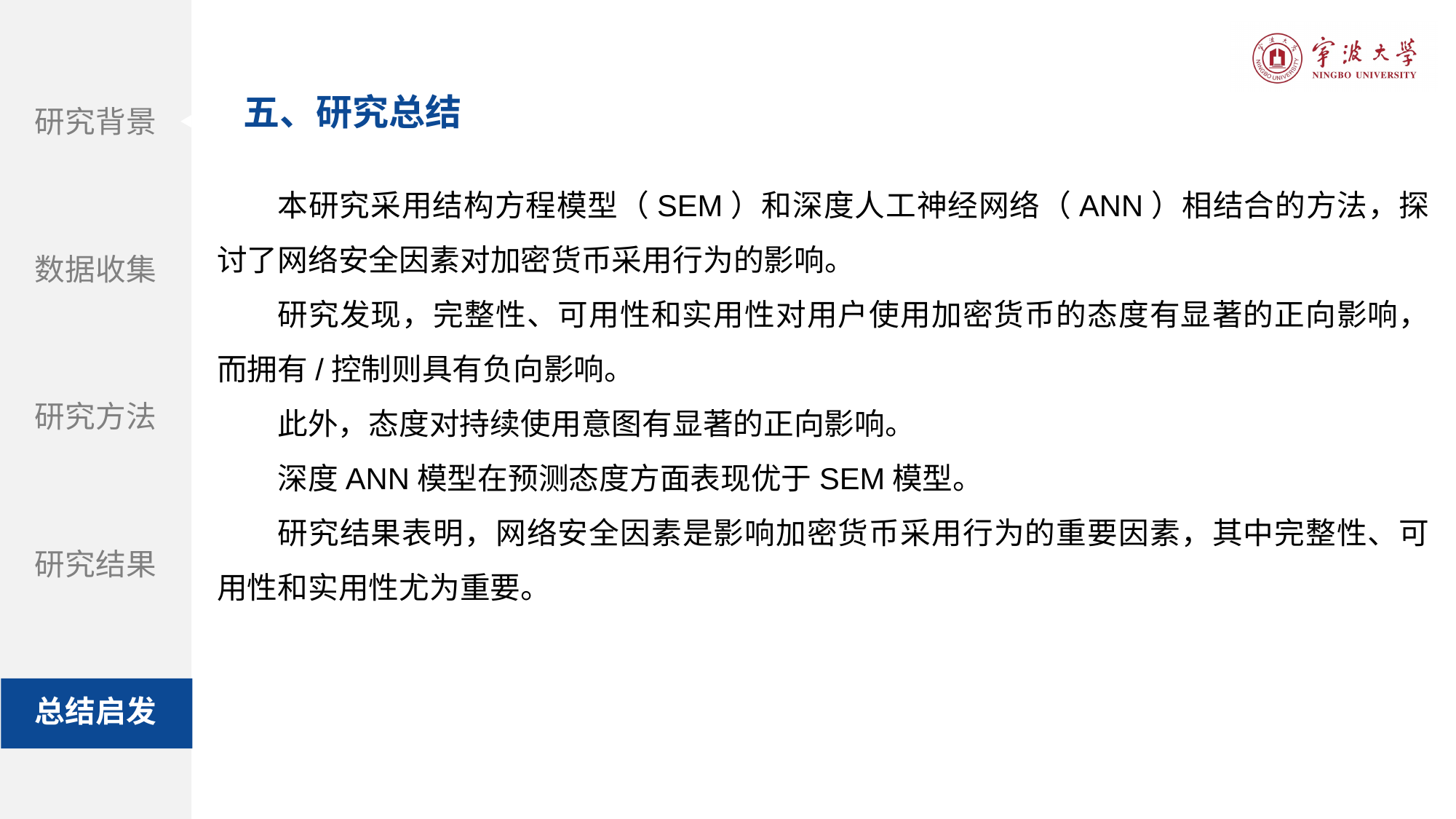

五、研究总结
研究背景

数据收集
研究方法
研究结果
总结启发
本研究采用结构方程模型（SEM）和深度人工神经网络（ANN）相结合的方法，探讨了网络安全因素对加密货币采用行为的影响。
研究发现，完整性、可用性和实用性对用户使用加密货币的态度有显著的正向影响，而拥有/控制则具有负向影响。
此外，态度对持续使用意图有显著的正向影响。
深度ANN模型在预测态度方面表现优于SEM模型。
研究结果表明，网络安全因素是影响加密货币采用行为的重要因素，其中完整性、可用性和实用性尤为重要。
题目：自动驾驶汽车和街道设计：使用虚拟现实实验探索中央分隔带在提高行人过街安全性方面的作用
期刊：Accident Analysis and Prevention